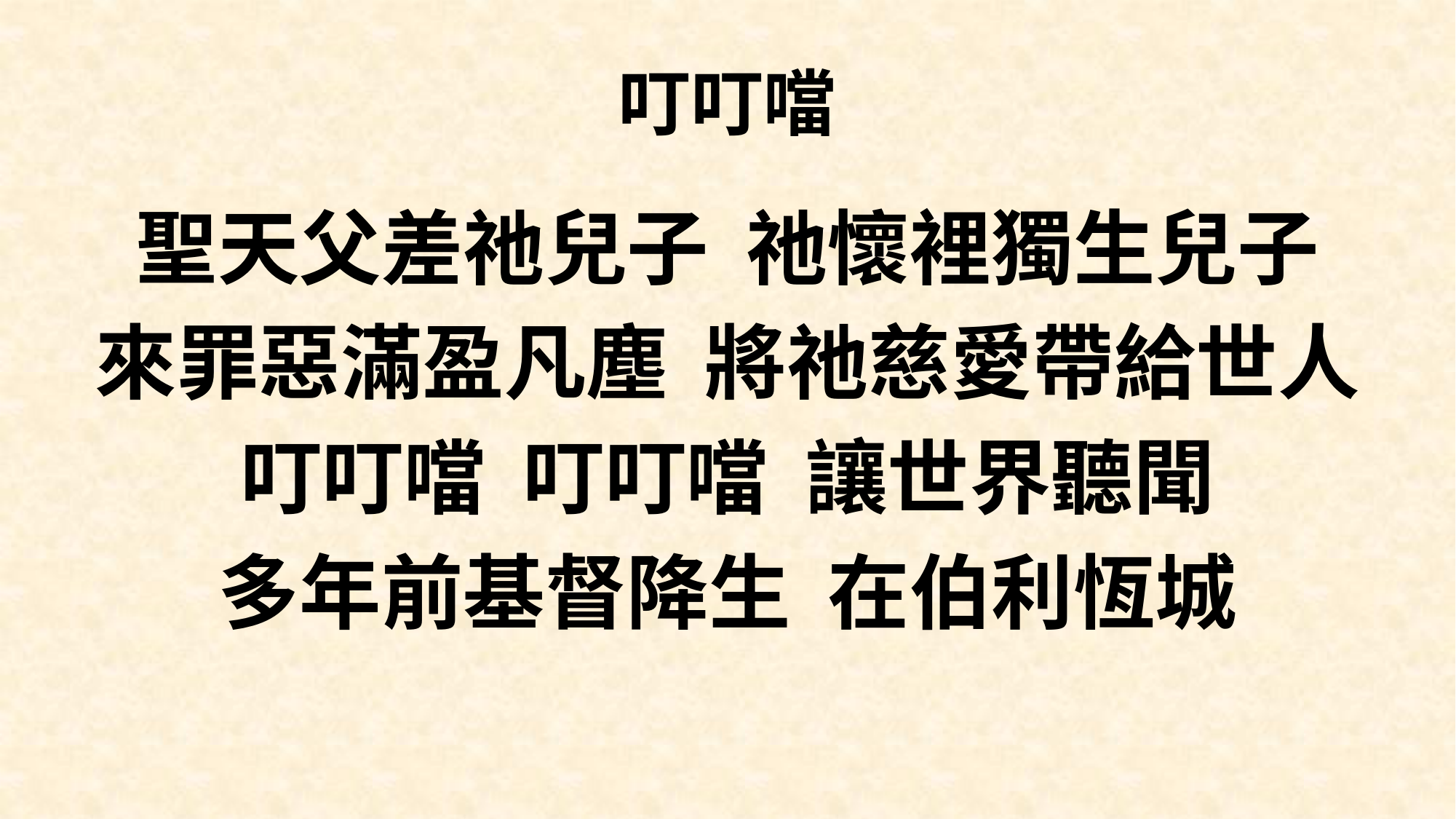

# 叮叮噹
聖天父差祂兒子  祂懷裡獨生兒子
來罪惡滿盈凡塵  將祂慈愛帶給世人
叮叮噹  叮叮噹  讓世界聽聞
多年前基督降生  在伯利恆城